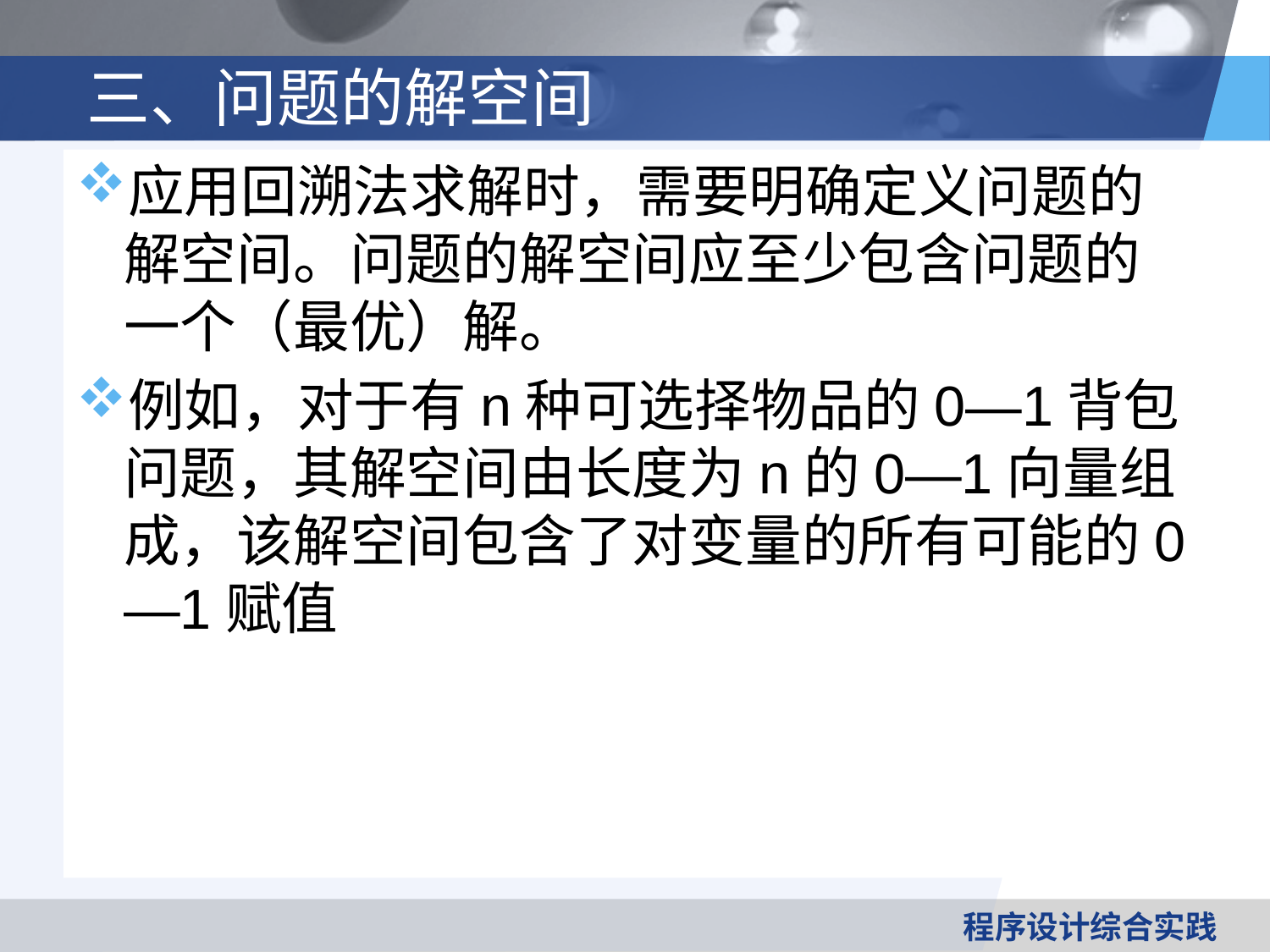

# 三、问题的解空间
应用回溯法求解时，需要明确定义问题的解空间。问题的解空间应至少包含问题的一个（最优）解。
例如，对于有n种可选择物品的0—1背包问题，其解空间由长度为n的0—1向量组成，该解空间包含了对变量的所有可能的0—1赋值